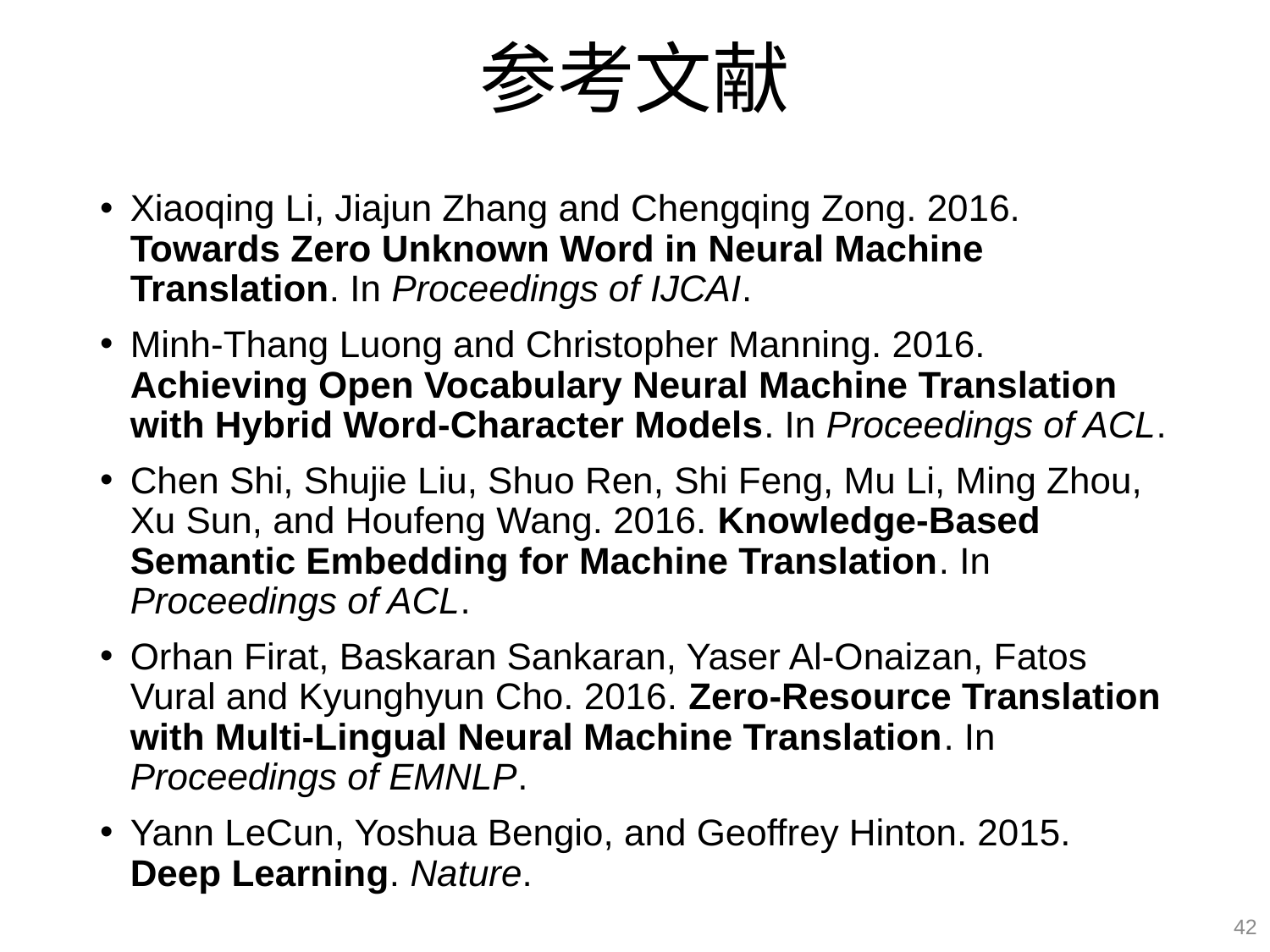

# 参考文献
Xiaoqing Li, Jiajun Zhang and Chengqing Zong. 2016. Towards Zero Unknown Word in Neural Machine Translation. In Proceedings of IJCAI.
Minh-Thang Luong and Christopher Manning. 2016. Achieving Open Vocabulary Neural Machine Translation with Hybrid Word-Character Models. In Proceedings of ACL.
Chen Shi, Shujie Liu, Shuo Ren, Shi Feng, Mu Li, Ming Zhou, Xu Sun, and Houfeng Wang. 2016. Knowledge-Based Semantic Embedding for Machine Translation. In Proceedings of ACL.
Orhan Firat, Baskaran Sankaran, Yaser Al-Onaizan, Fatos Vural and Kyunghyun Cho. 2016. Zero-Resource Translation with Multi-Lingual Neural Machine Translation. In Proceedings of EMNLP.
Yann LeCun, Yoshua Bengio, and Geoffrey Hinton. 2015. Deep Learning. Nature.

42